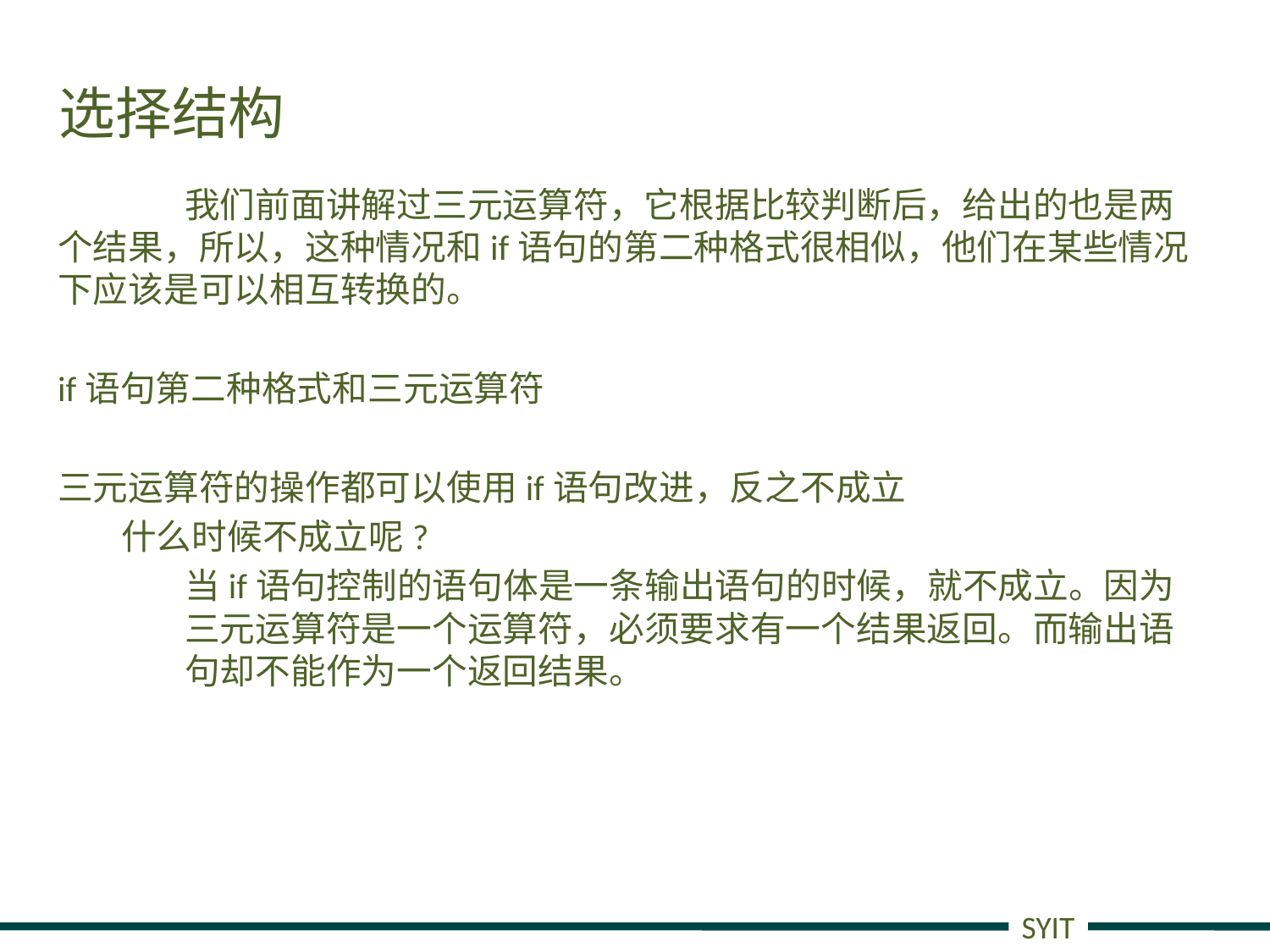

# 选择结构
	我们前面讲解过三元运算符，它根据比较判断后，给出的也是两个结果，所以，这种情况和if语句的第二种格式很相似，他们在某些情况下应该是可以相互转换的。

if语句第二种格式和三元运算符

三元运算符的操作都可以使用if语句改进，反之不成立
什么时候不成立呢?
当if语句控制的语句体是一条输出语句的时候，就不成立。因为三元运算符是一个运算符，必须要求有一个结果返回。而输出语句却不能作为一个返回结果。

SYIT